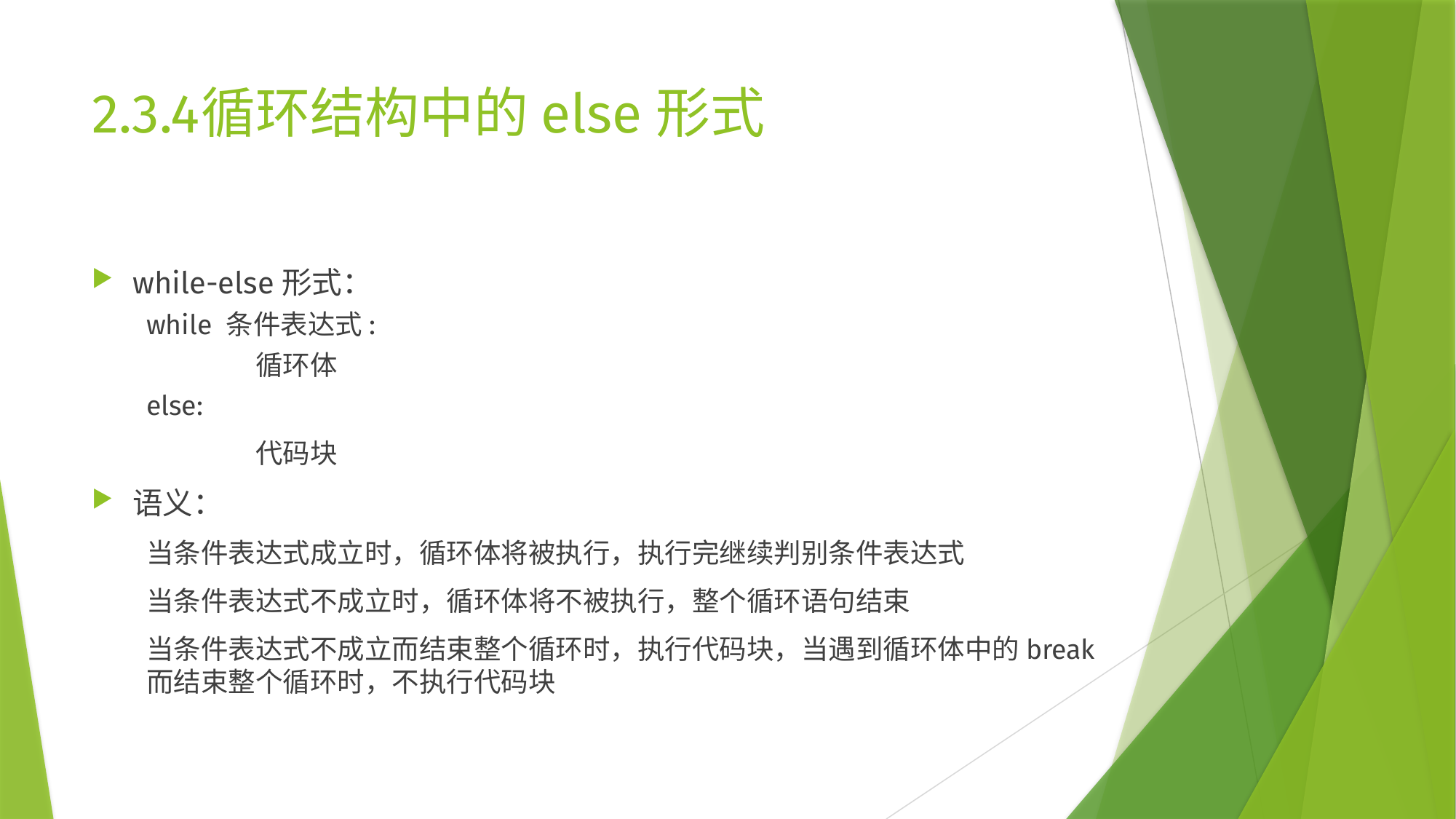

# 2.3.4	循环结构中的else形式
while-else形式：
while 条件表达式:
	循环体
else:
	代码块
语义：
当条件表达式成立时，循环体将被执行，执行完继续判别条件表达式
当条件表达式不成立时，循环体将不被执行，整个循环语句结束
当条件表达式不成立而结束整个循环时，执行代码块，当遇到循环体中的break而结束整个循环时，不执行代码块